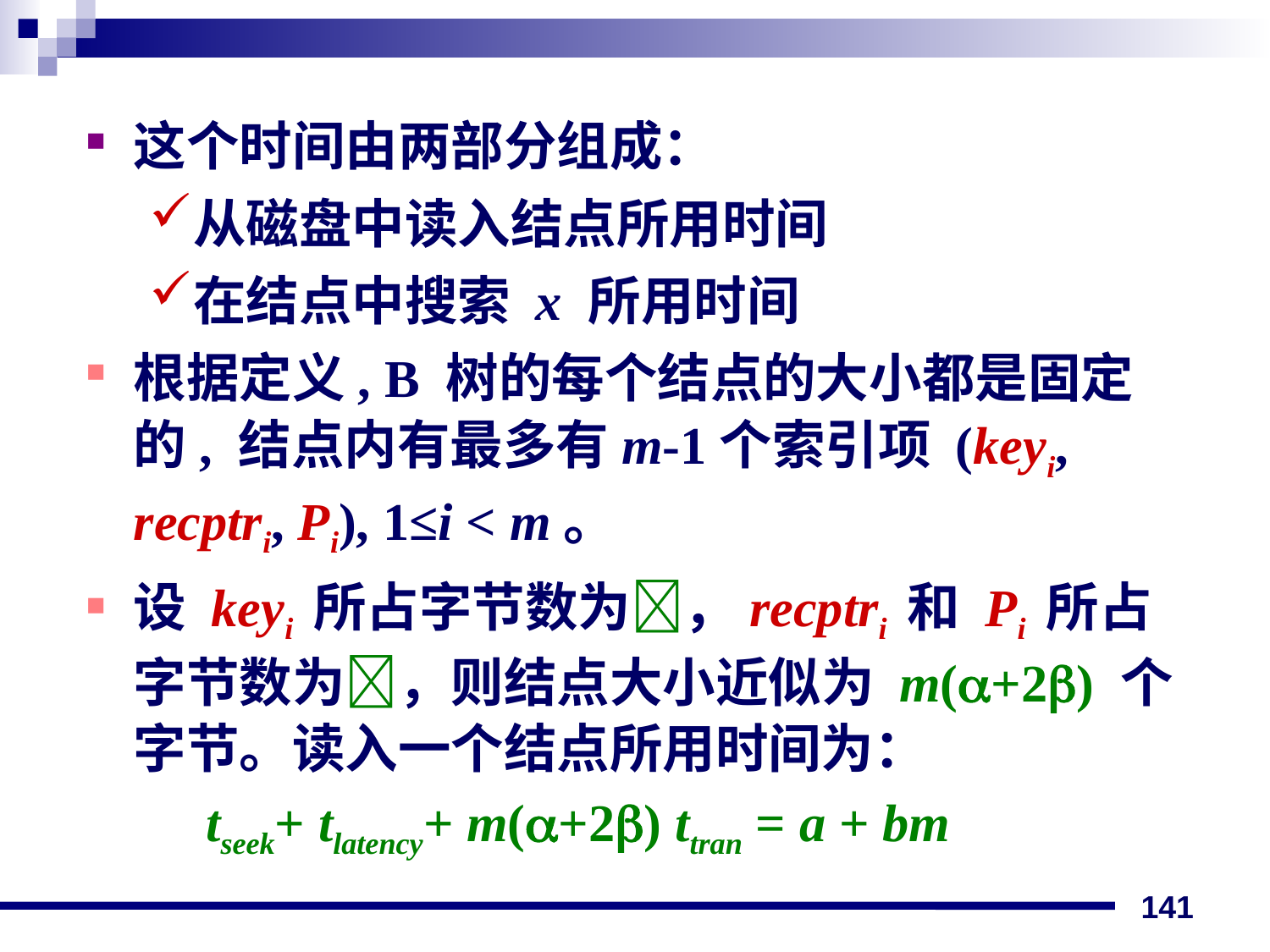

这个时间由两部分组成：
从磁盘中读入结点所用时间
在结点中搜索 x 所用时间
根据定义, B 树的每个结点的大小都是固定的, 结点内有最多有m-1个索引项 (keyi, recptri, Pi), 1≤i < m。
设 keyi 所占字节数为α，recptri 和 Pi 所占字节数为β，则结点大小近似为 m(α+2β) 个字节。读入一个结点所用时间为：
         tseek+ tlatency+ m(α+2β) ttran = a + bm
141